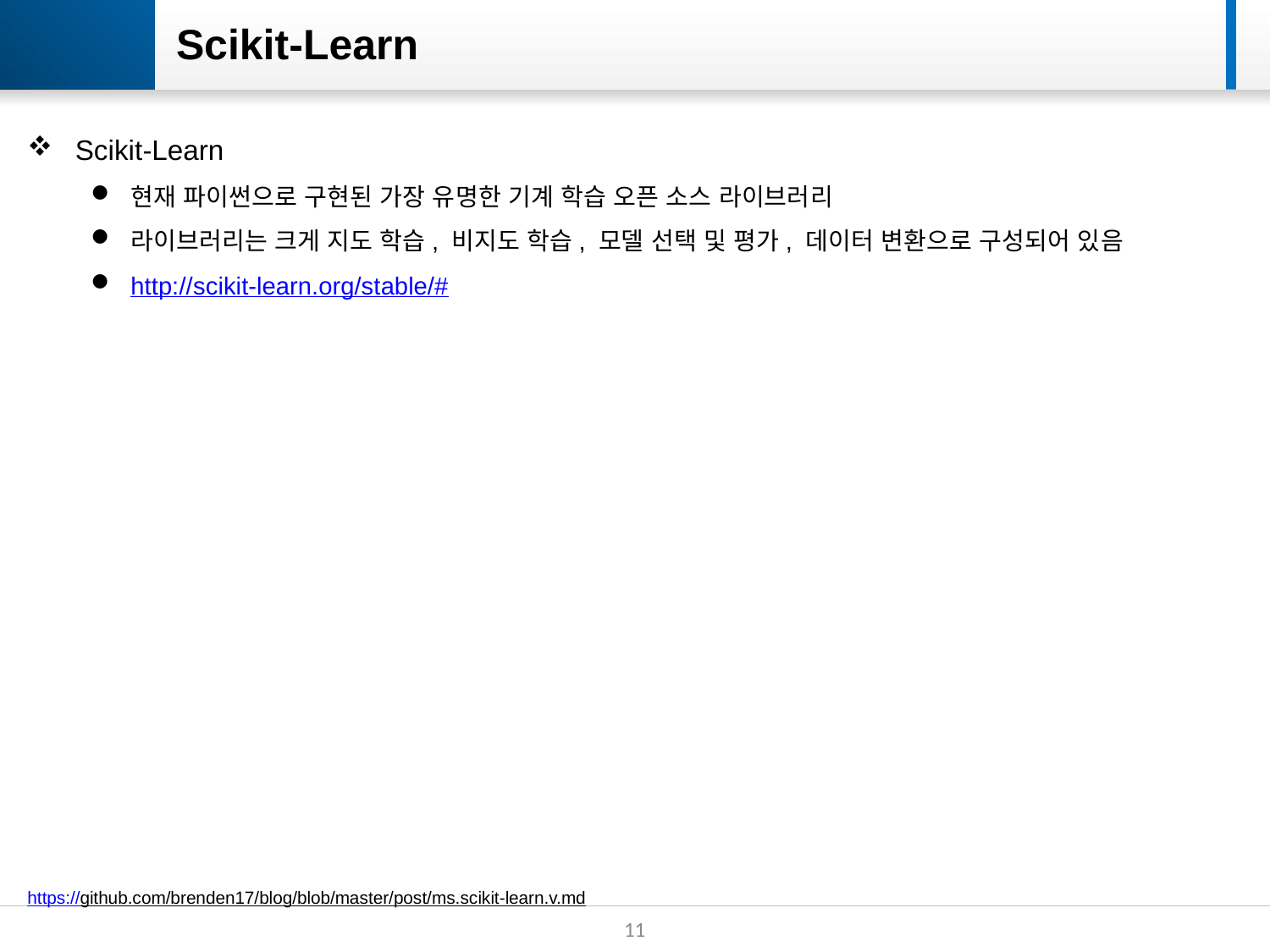

# Scikit-Learn
Scikit-Learn
현재 파이썬으로 구현된 가장 유명한 기계 학습 오픈 소스 라이브러리
라이브러리는 크게 지도 학습, 비지도 학습, 모델 선택 및 평가, 데이터 변환으로 구성되어 있음
http://scikit-learn.org/stable/#

https://github.com/brenden17/blog/blob/master/post/ms.scikit-learn.v.md